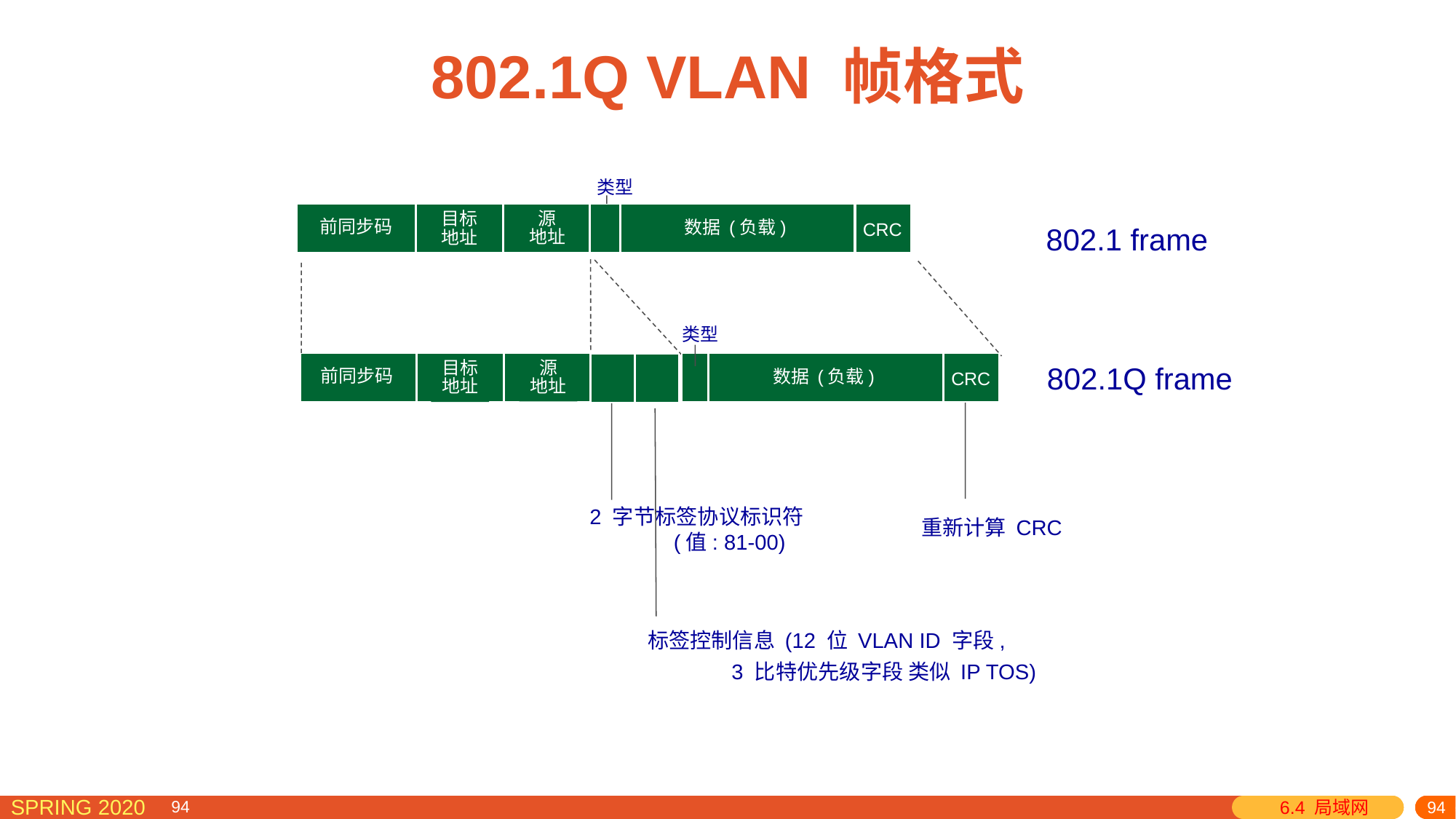

# 802.1Q VLAN 帧格式
类型

源
地址
目标
地址
前同步码
数据 (负载)
802.1 frame
CRC

类型

源
地址
目标
地址
前同步码

802.1Q frame
数据 (负载)
CRC

2 字节标签协议标识符
              (值: 81-00)
重新计算 CRC
标签控制信息 (12 位 VLAN ID 字段,
              3 比特优先级字段 类似 IP TOS)
6.4 局域网